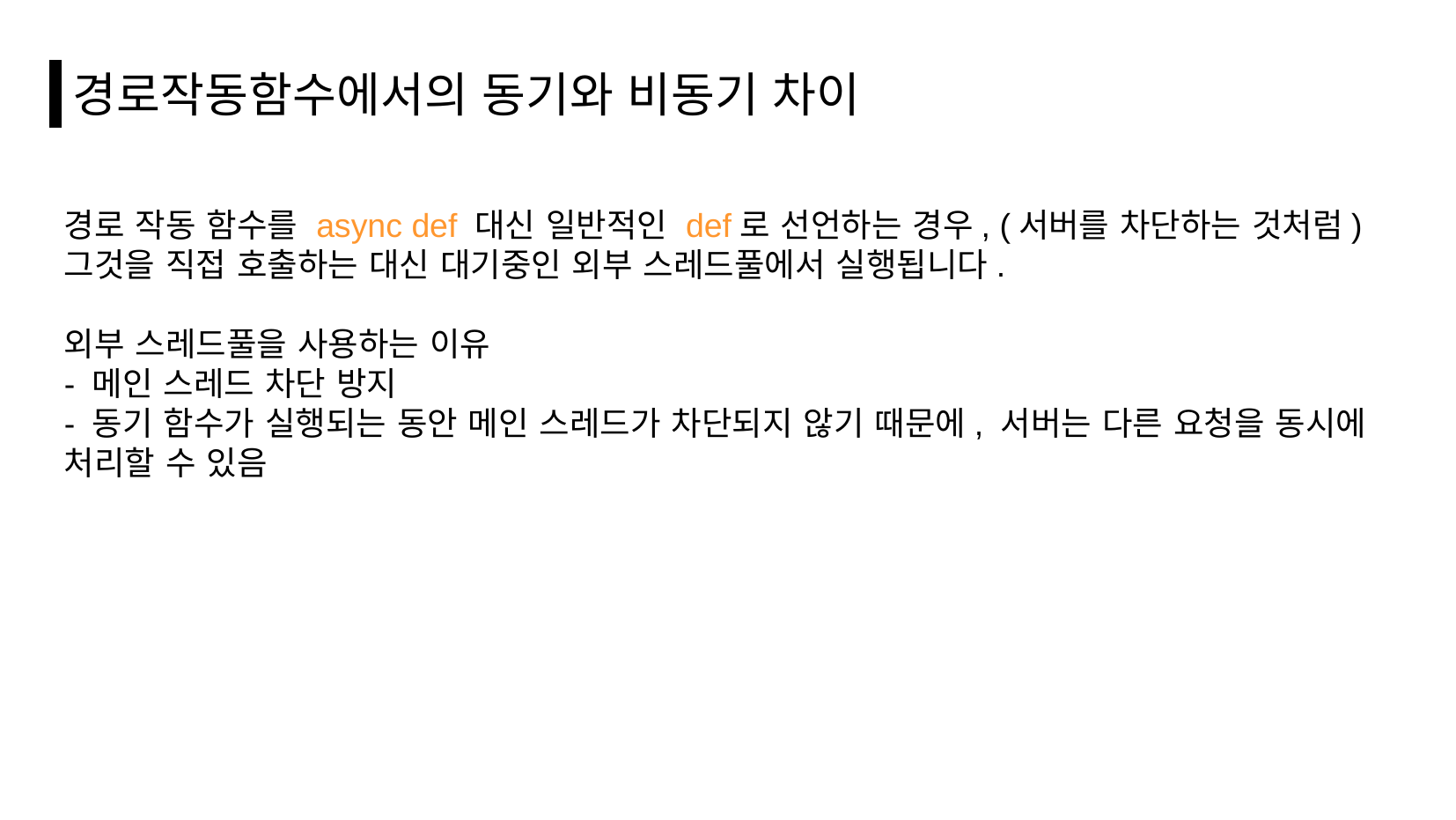

# 경로작동함수에서의 동기와 비동기 차이

경로 작동 함수를 async def 대신 일반적인 def로 선언하는 경우, (서버를 차단하는 것처럼) 그것을 직접 호출하는 대신 대기중인 외부 스레드풀에서 실행됩니다.

외부 스레드풀을 사용하는 이유
- 메인 스레드 차단 방지
- 동기 함수가 실행되는 동안 메인 스레드가 차단되지 않기 때문에, 서버는 다른 요청을 동시에 처리할 수 있음